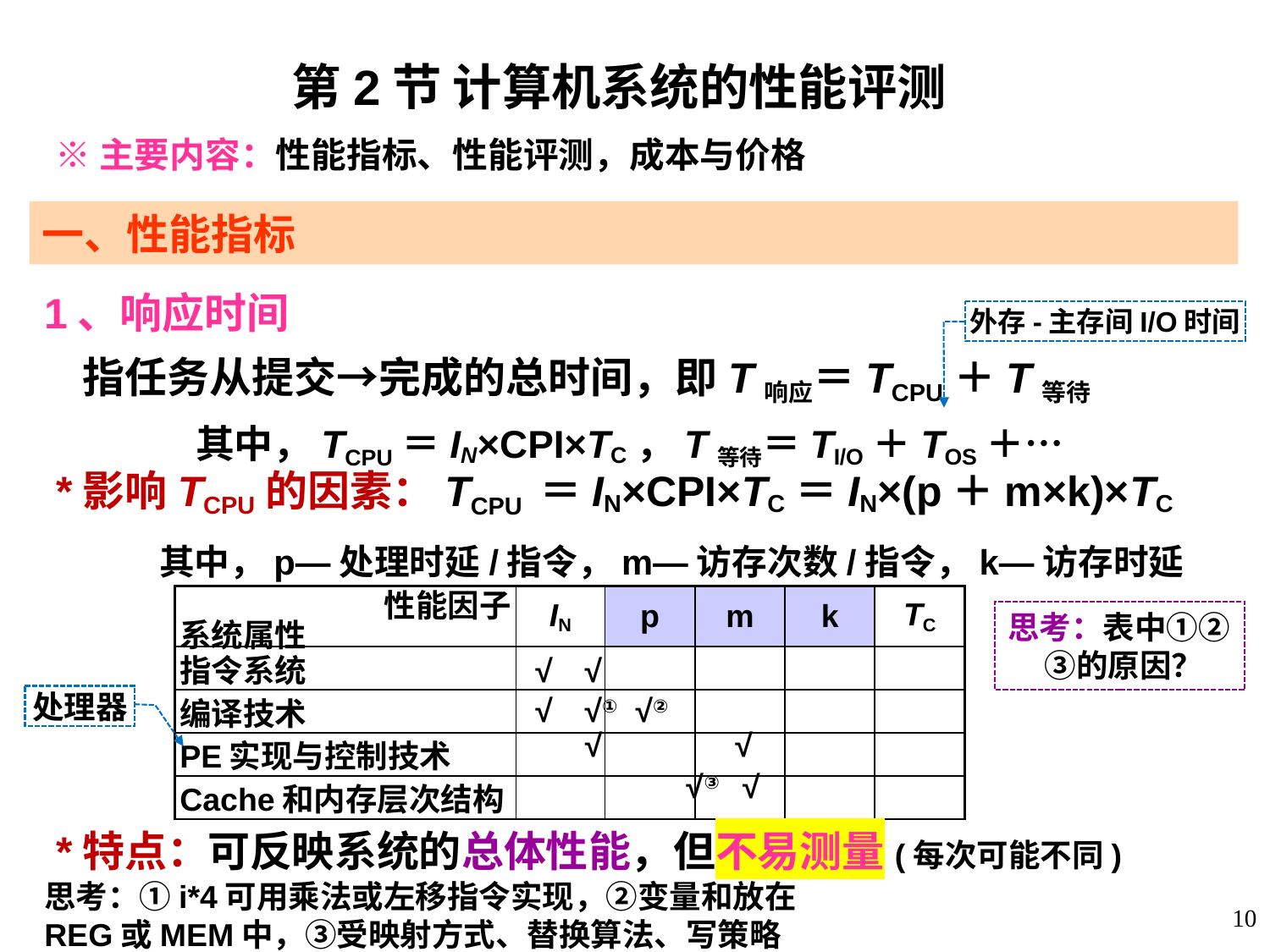

第2节 计算机系统的性能评测
 ※主要内容：性能指标、性能评测，成本与价格
一、性能指标
1、响应时间
   指任务从提交→完成的总时间，即T响应＝TCPU＋T等待
                其中，TCPU＝IN×CPI×TC，T等待＝TI/O＋TOS＋…
外存-主存间I/O时间
 *影响TCPU的因素：TCPU ＝IN×CPI×TC＝IN×(p＋m×k)×TC
           其中，p—处理时延/指令，m—访存次数/指令，k—访存时延
| 性能因子 系统属性 | IN | p | m | k | TC |
| --- | --- | --- | --- | --- | --- |
| 指令系统 |  |  |  |  |  |
| 编译技术 |  |  |  |  |  |
| PE实现与控制技术 |  |  |  |  |  |
| Cache和内存层次结构 |  |  |  |  |  |
思考：表中①②③的原因？
√    √
√    √①  √②
      √               √
                 √③   √
处理器
 *特点：
可反映系统的总体性能，但不易测量(每次可能不同)
思考：①i*4可用乘法或左移指令实现，②变量和放在REG或MEM中，③受映射方式、替换算法、写策略影响

10